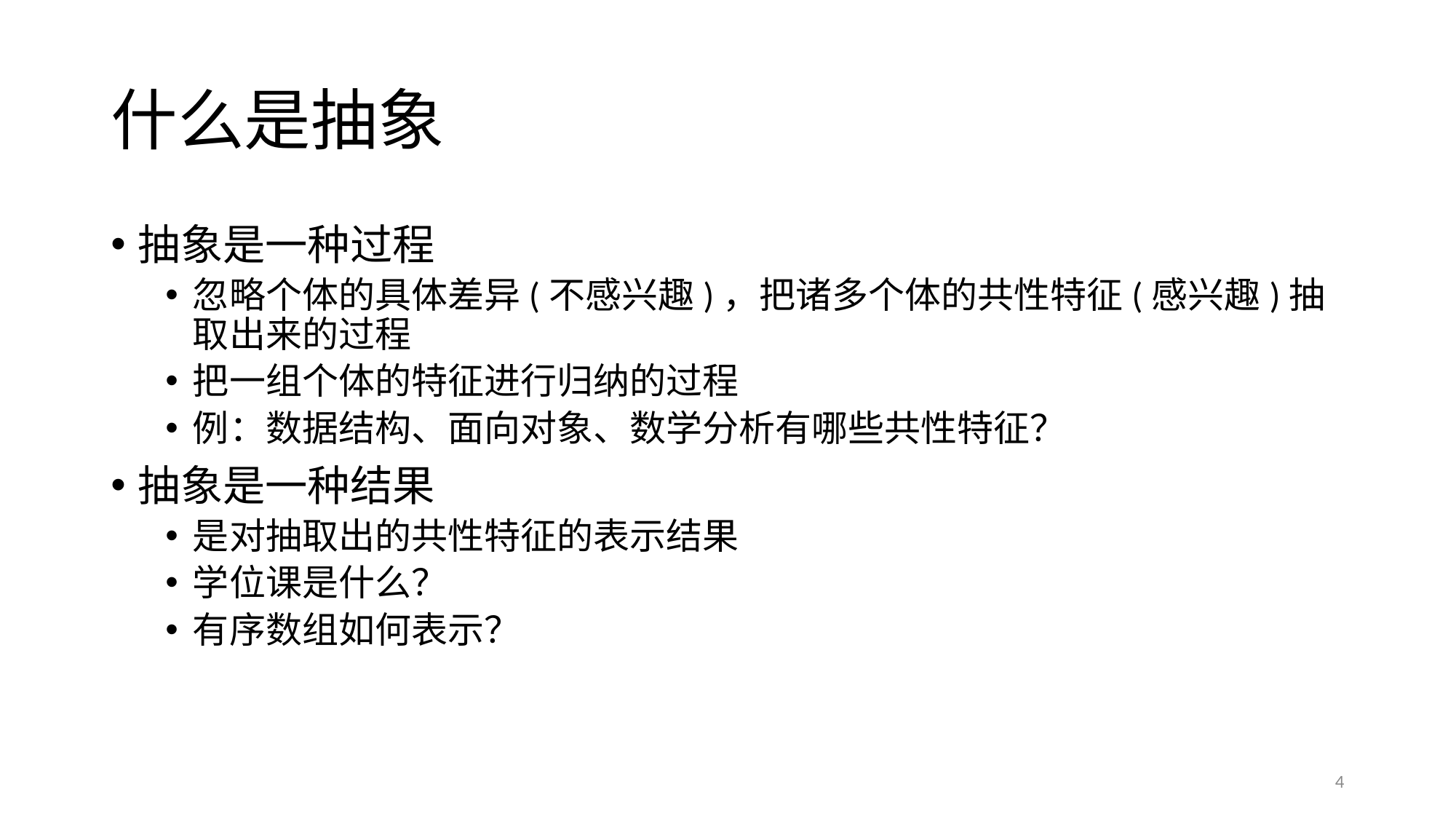

# 什么是抽象
抽象是一种过程
忽略个体的具体差异(不感兴趣)，把诸多个体的共性特征(感兴趣)抽取出来的过程
把一组个体的特征进行归纳的过程
例：数据结构、面向对象、数学分析有哪些共性特征？
抽象是一种结果
是对抽取出的共性特征的表示结果
学位课是什么？
有序数组如何表示？
4